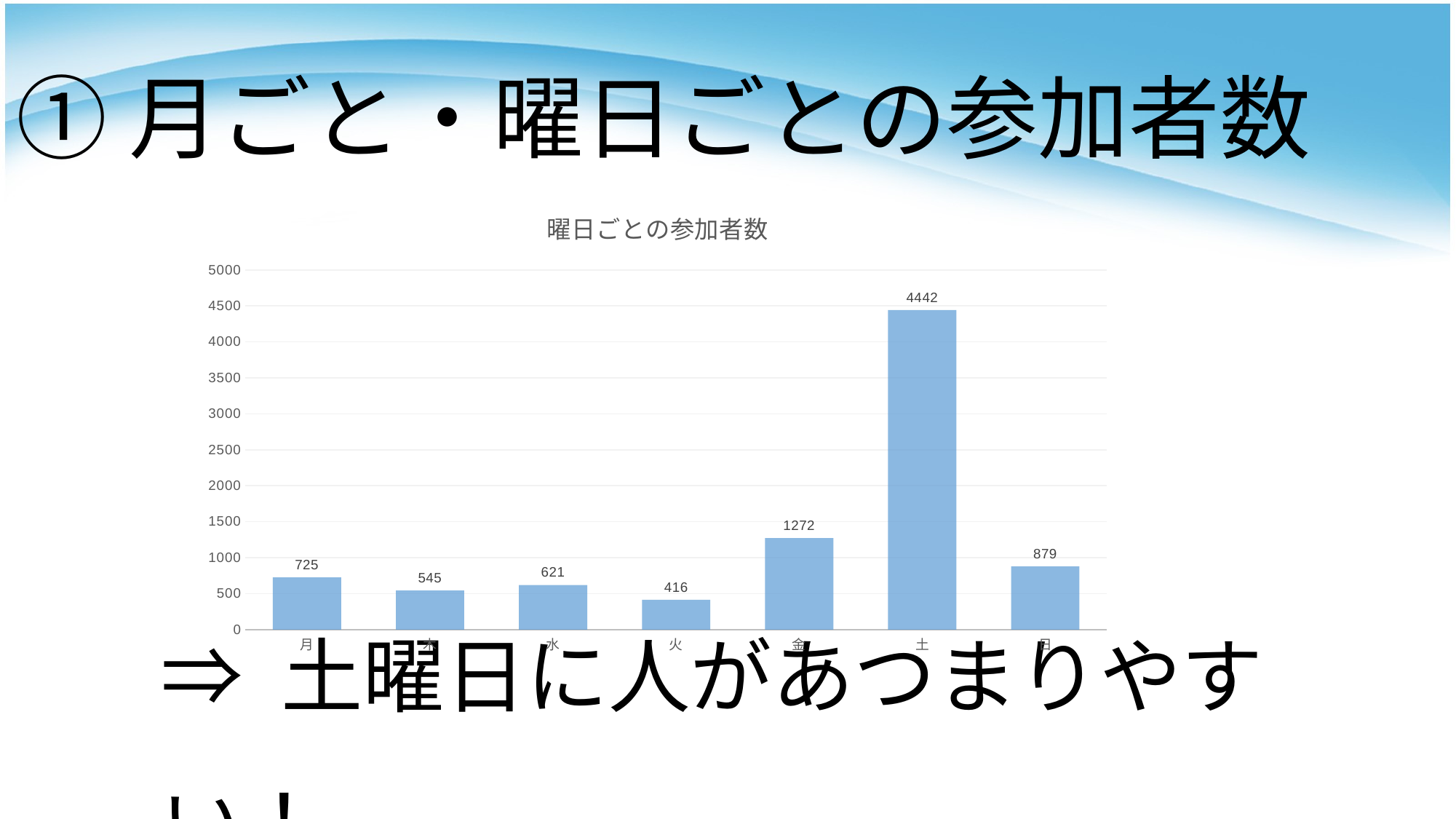

①月ごと・曜日ごとの参加者数

### Chart: 曜日ごとの参加者数

| Category |  |
|---|---|
| 月 | 725.0 |
| 木 | 545.0 |
| 水 | 621.0 |
| 火 | 416.0 |
| 金 | 1272.0 |
| 土 | 4442.0 |
| 日 | 879.0 |
# ⇒ 土曜日に人があつまりやすい！